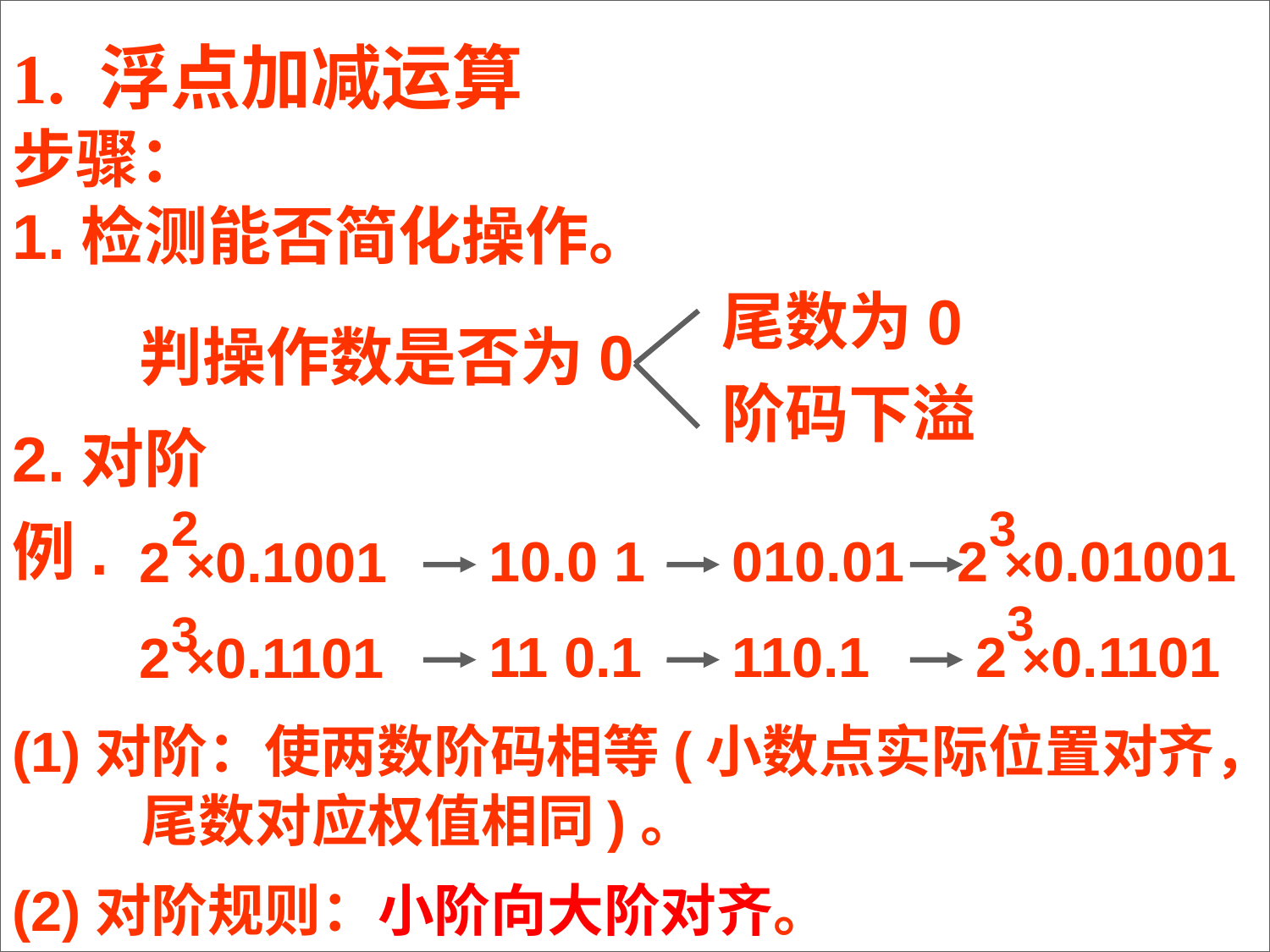

1. 浮点加减运算
步骤：
1.检测能否简化操作。
尾数为0
阶码下溢

判操作数是否为0
2.对阶
例.
2
2 ×0.1001
2 ×0.1101
3
3
2 ×0.01001
10.0 1
010.01

3
2 ×0.1101
11 0.1
110.1

(1)对阶：使两数阶码相等(小数点实际位置对齐，
         尾数对应权值相同)。
(2)对阶规则：小阶向大阶对齐。